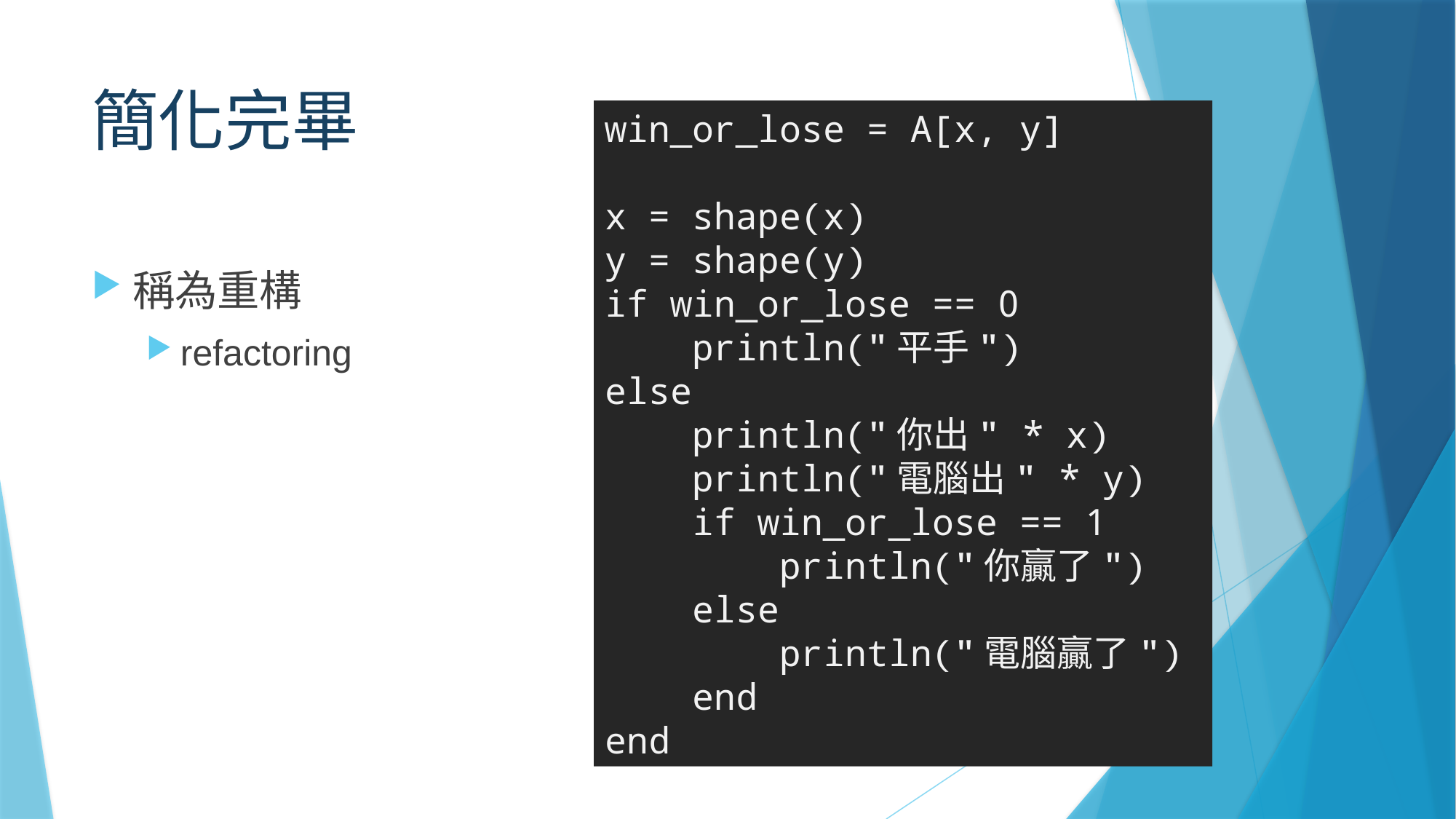

# 簡化完畢
win_or_lose = A[x, y]

x = shape(x)
y = shape(y)
if win_or_lose == 0
    println("平手")
else
    println("你出" * x)
    println("電腦出" * y)
    if win_or_lose == 1
        println("你贏了")
    else
        println("電腦贏了")
    end
end
稱為重構
refactoring